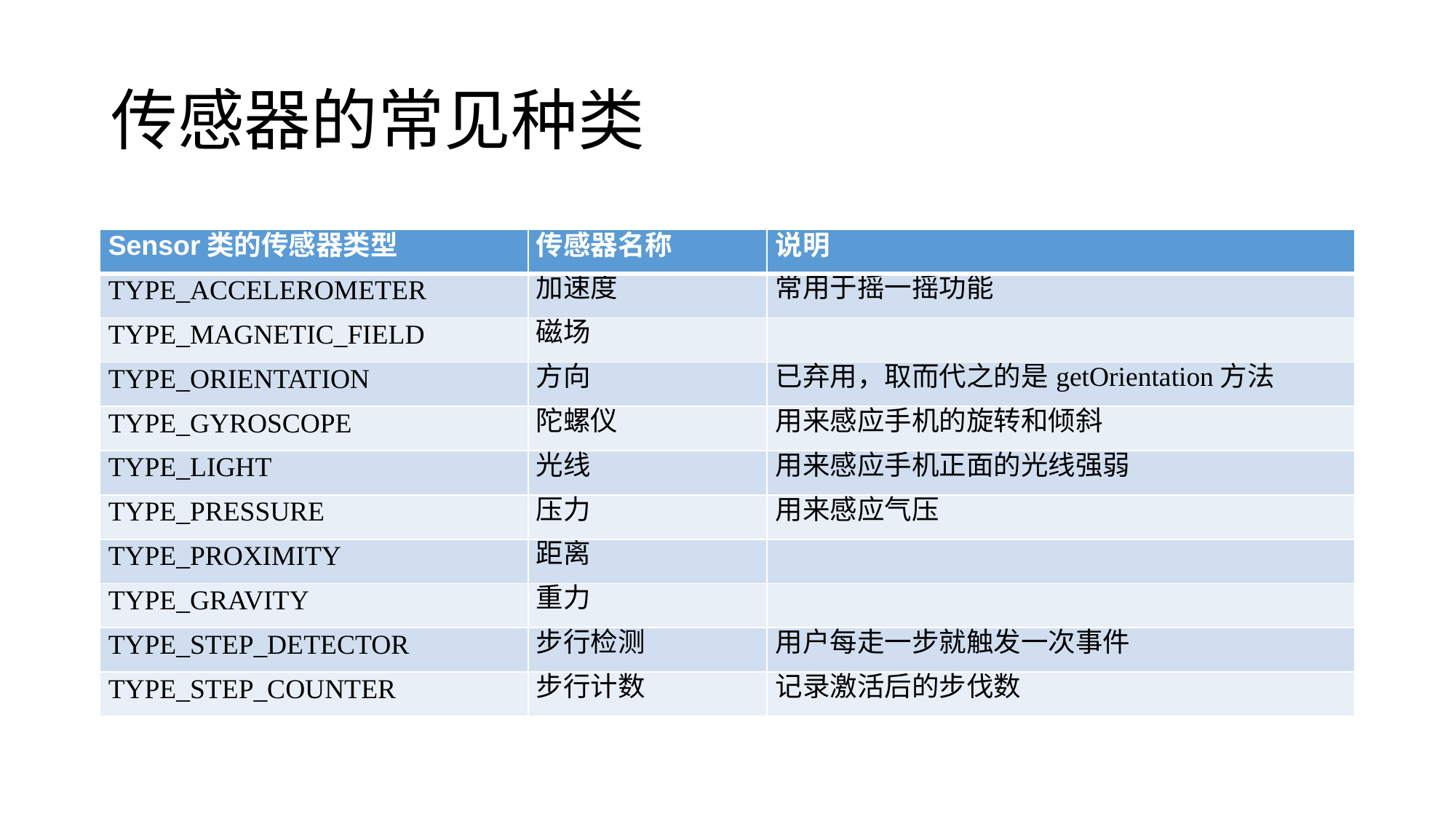

# 传感器的常见种类
| Sensor类的传感器类型 | 传感器名称 | 说明 |
| --- | --- | --- |
| TYPE\_ACCELEROMETER | 加速度 | 常用于摇一摇功能 |
| TYPE\_MAGNETIC\_FIELD | 磁场 |  |
| TYPE\_ORIENTATION | 方向 | 已弃用，取而代之的是getOrientation方法 |
| TYPE\_GYROSCOPE | 陀螺仪 | 用来感应手机的旋转和倾斜 |
| TYPE\_LIGHT | 光线 | 用来感应手机正面的光线强弱 |
| TYPE\_PRESSURE | 压力 | 用来感应气压 |
| TYPE\_PROXIMITY | 距离 |  |
| TYPE\_GRAVITY | 重力 |  |
| TYPE\_STEP\_DETECTOR | 步行检测 | 用户每走一步就触发一次事件 |
| TYPE\_STEP\_COUNTER | 步行计数 | 记录激活后的步伐数 |